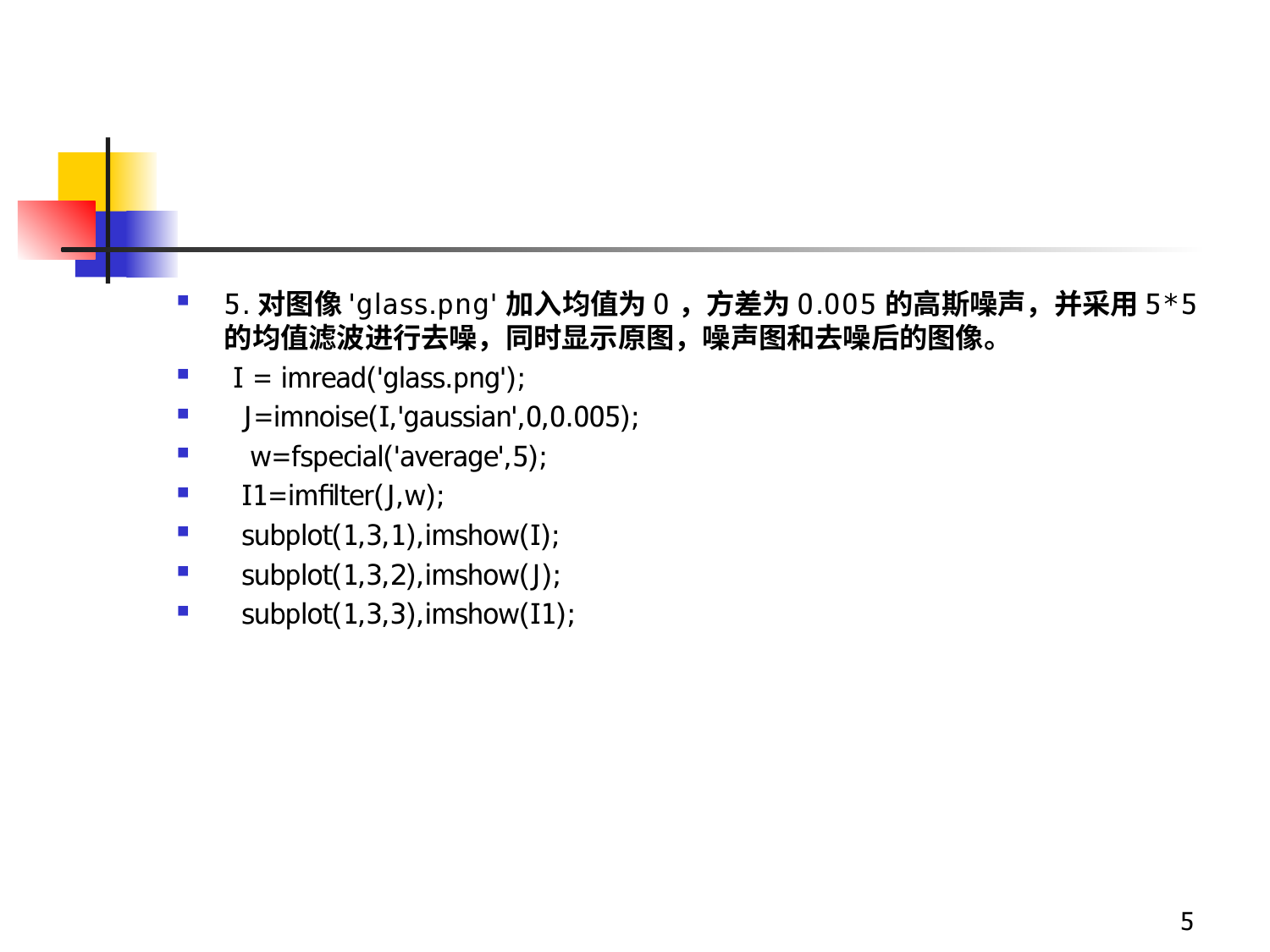

#
5.对图像'glass.png'加入均值为0，方差为0.005的高斯噪声，并采用5*5的均值滤波进行去噪，同时显示原图，噪声图和去噪后的图像。
 I = imread('glass.png');
  J=imnoise(I,'gaussian',0,0.005);
   w=fspecial('average',5);
  I1=imfilter(J,w);
  subplot(1,3,1),imshow(I);
  subplot(1,3,2),imshow(J);
  subplot(1,3,3),imshow(I1);

5